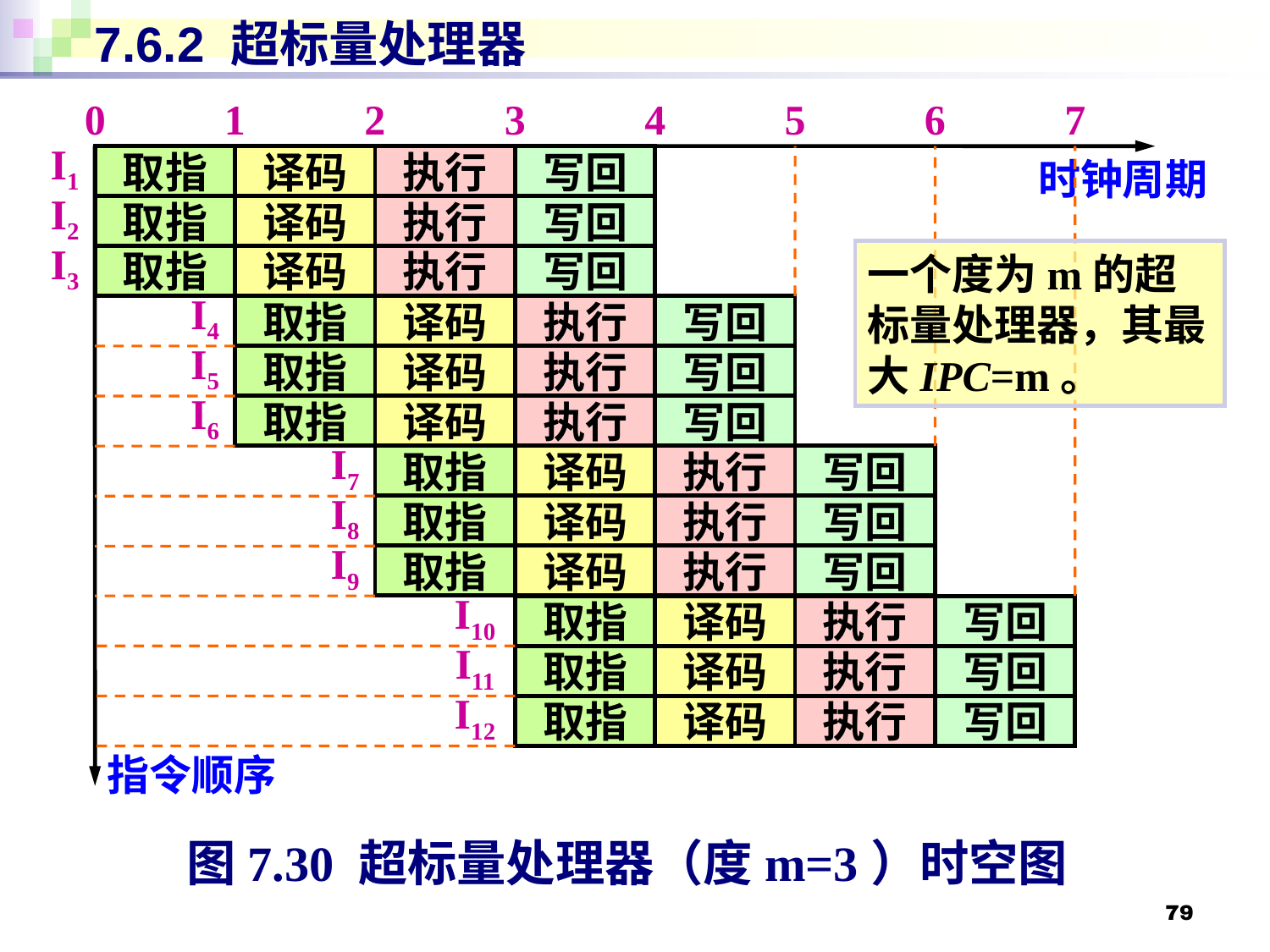

# 7.6.2 超标量处理器
0
1
2
3
4
5
6
7
I1

取指

译码
执行
写回

时钟周期

I2
取指
译码
执行
写回
I3
一个度为m的超标量处理器，其最大IPC=m。
取指
译码
执行
写回
I4
取指
译码
执行
写回
I5
取指
译码
执行
写回

I6
取指
译码
执行
写回

I7
取指
译码
执行
写回

I8
取指
译码
执行
写回

I9
取指
译码
执行
写回

I10

取指
译码
执行
写回
I11

取指
译码
执行
写回
I12

取指
译码
执行
写回
指令顺序

图7.30 超标量处理器（度m=3）时空图
79